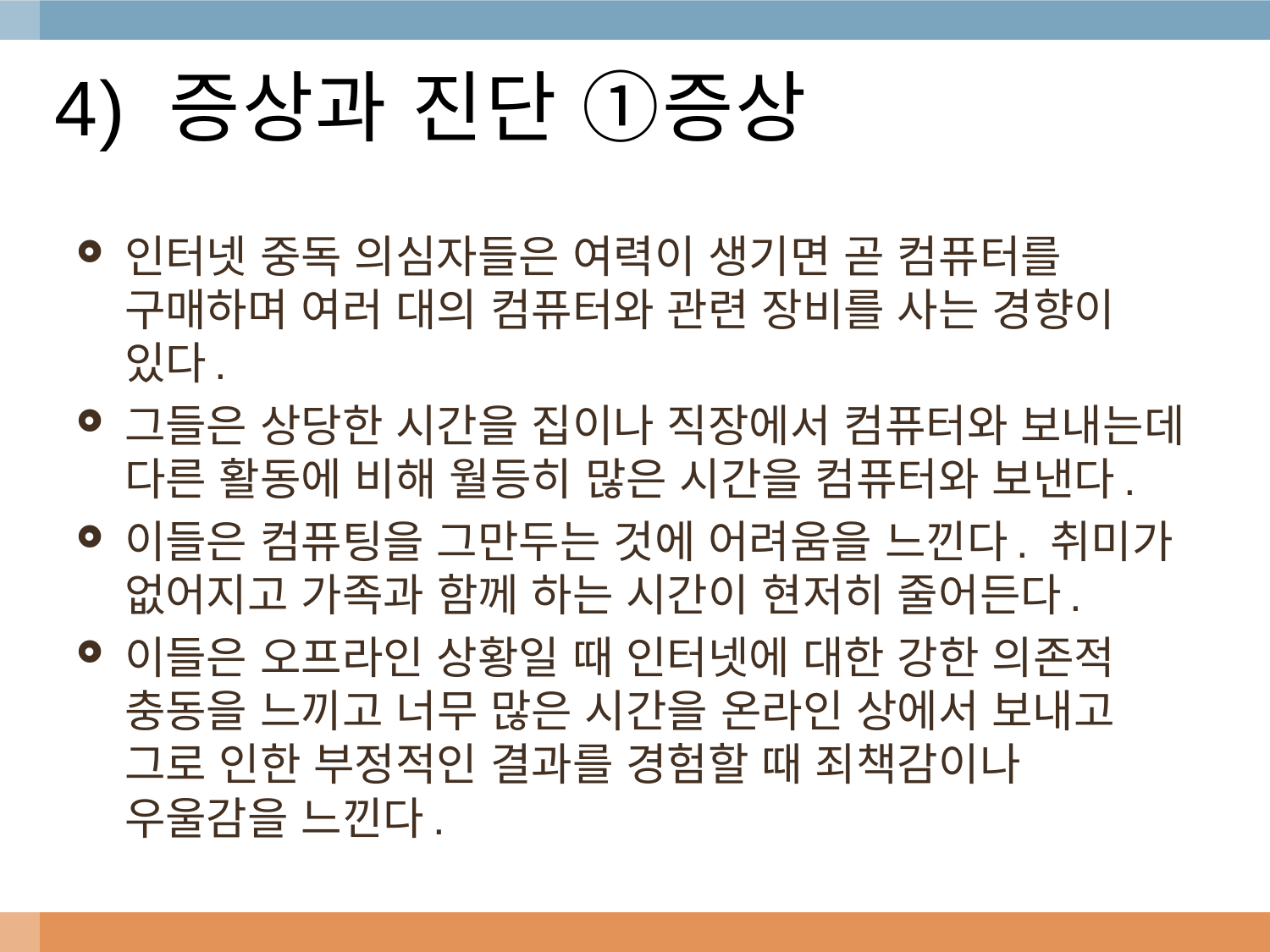

# 4) 증상과 진단 ①증상
인터넷 중독 의심자들은 여력이 생기면 곧 컴퓨터를 구매하며 여러 대의 컴퓨터와 관련 장비를 사는 경향이 있다.
그들은 상당한 시간을 집이나 직장에서 컴퓨터와 보내는데 다른 활동에 비해 월등히 많은 시간을 컴퓨터와 보낸다.
이들은 컴퓨팅을 그만두는 것에 어려움을 느낀다. 취미가 없어지고 가족과 함께 하는 시간이 현저히 줄어든다.
이들은 오프라인 상황일 때 인터넷에 대한 강한 의존적 충동을 느끼고 너무 많은 시간을 온라인 상에서 보내고 그로 인한 부정적인 결과를 경험할 때 죄책감이나 우울감을 느낀다.